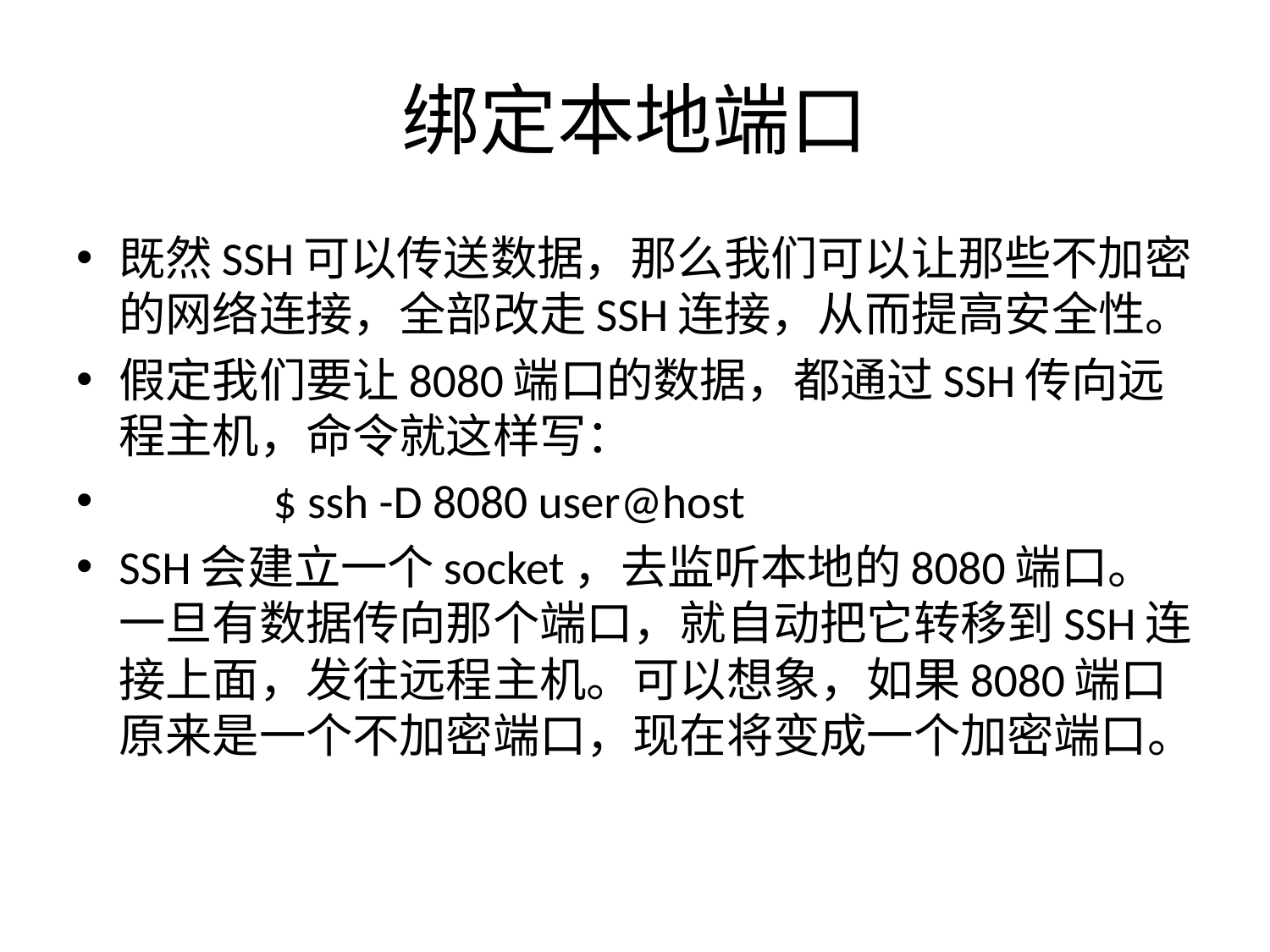

# 绑定本地端口
既然SSH可以传送数据，那么我们可以让那些不加密的网络连接，全部改走SSH连接，从而提高安全性。
假定我们要让8080端口的数据，都通过SSH传向远程主机，命令就这样写：
    　　$ ssh -D 8080 user@host
SSH会建立一个socket，去监听本地的8080端口。一旦有数据传向那个端口，就自动把它转移到SSH连接上面，发往远程主机。可以想象，如果8080端口原来是一个不加密端口，现在将变成一个加密端口。